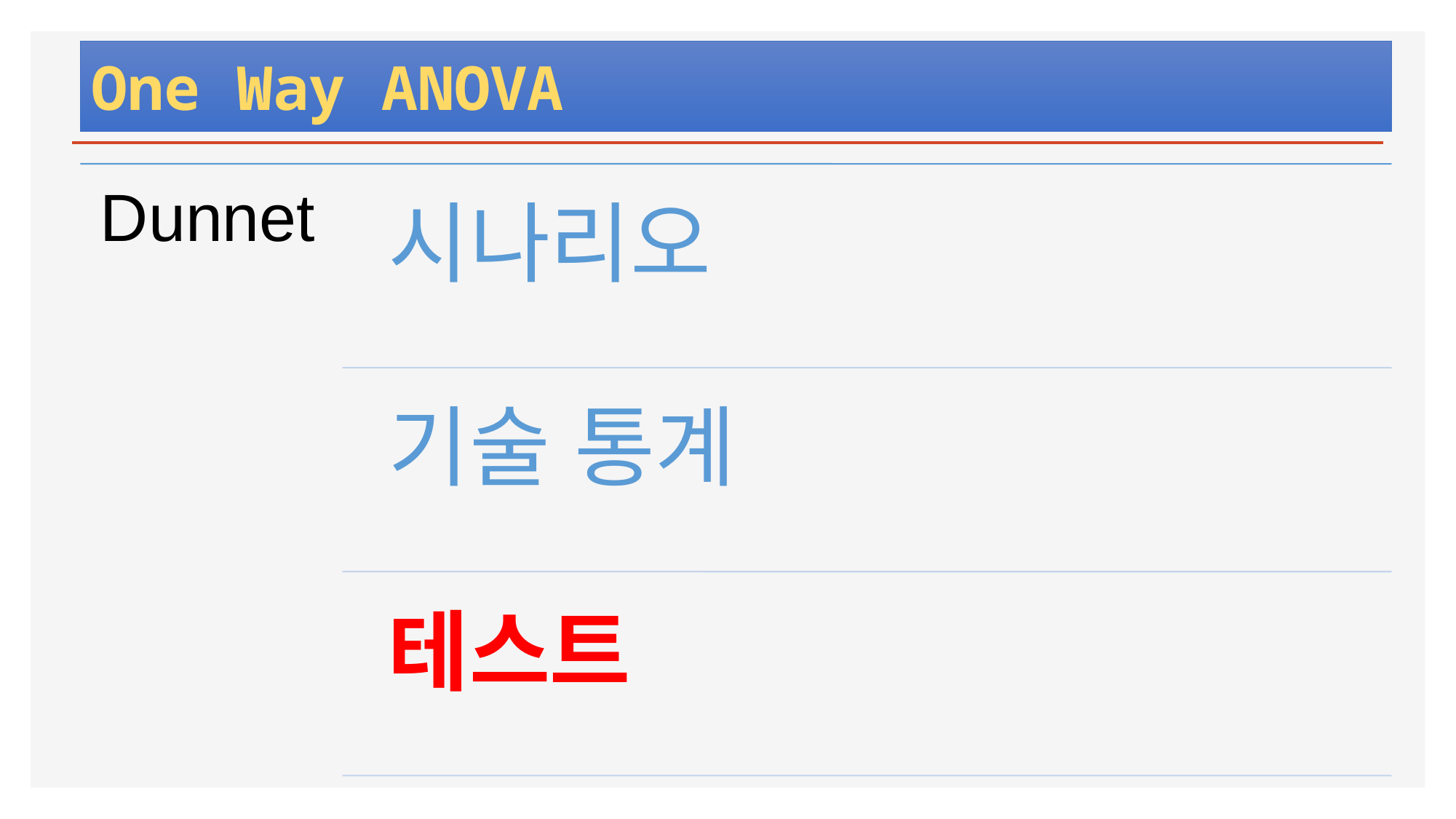

One Way ANOVA
Dunnet
시나리오
기술 통계
테스트